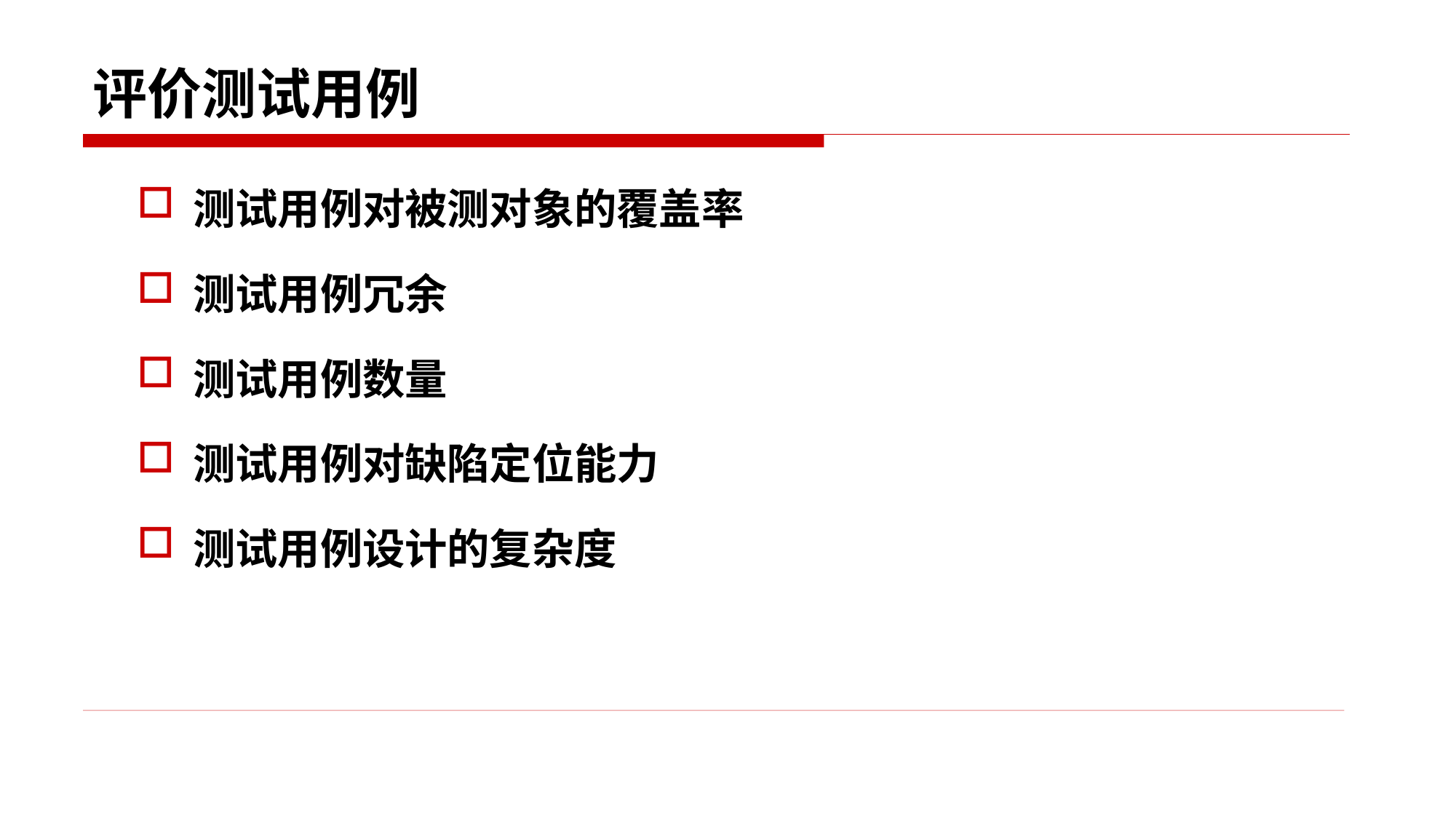

# 评价测试用例
测试用例对被测对象的覆盖率
测试用例冗余
测试用例数量
测试用例对缺陷定位能力
测试用例设计的复杂度